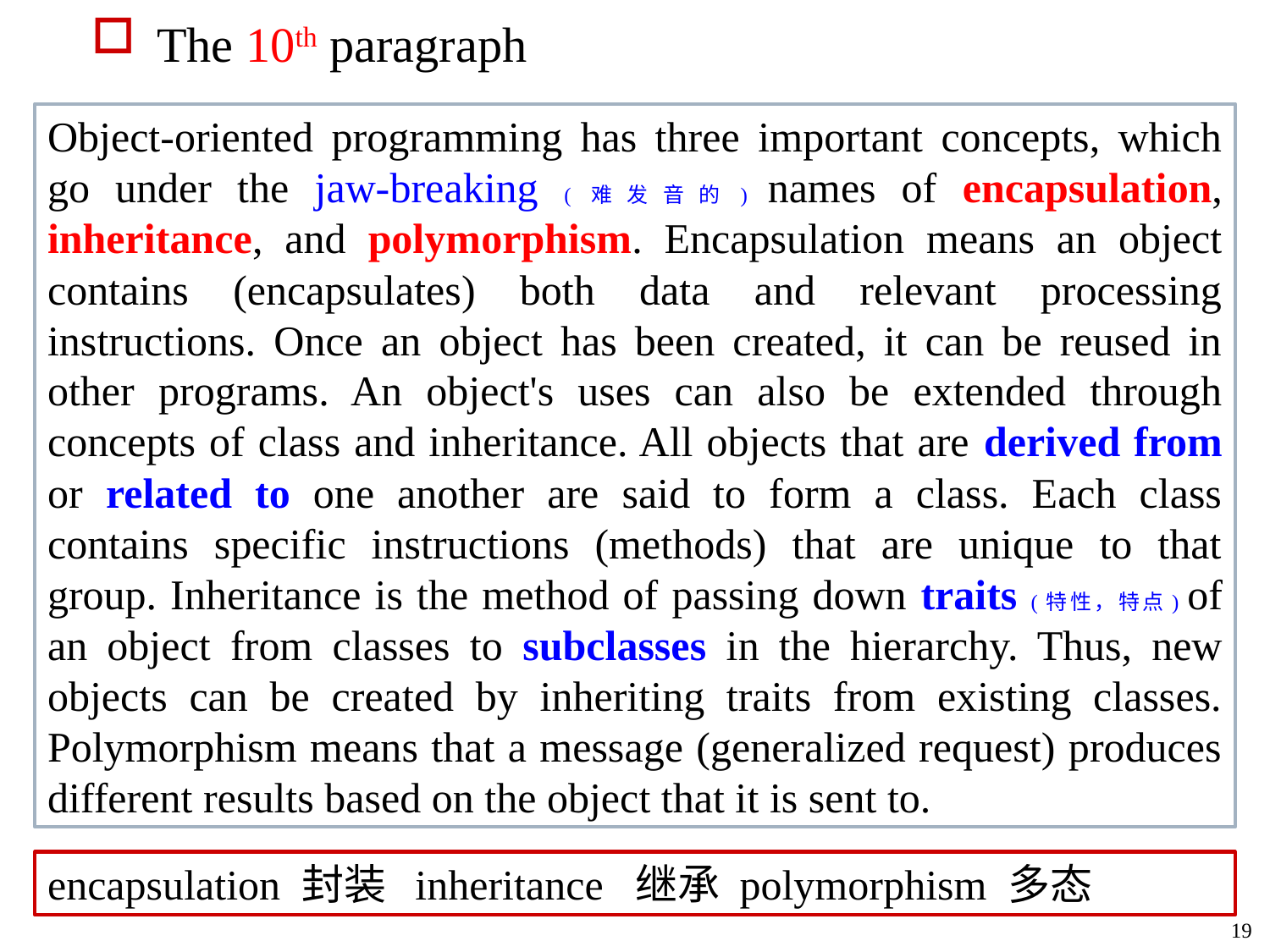

The 10th paragraph
Object-oriented programming has three important concepts, which go under the jaw-breaking (难发音的) names of encapsulation, inheritance, and polymorphism. Encapsulation means an object contains (encapsulates) both data and relevant processing instructions. Once an object has been created, it can be reused in other programs. An object's uses can also be extended through concepts of class and inheritance. All objects that are derived from or related to one another are said to form a class. Each class contains specific instructions (methods) that are unique to that group. Inheritance is the method of passing down traits (特性，特点) of an object from classes to subclasses in the hierarchy. Thus, new objects can be created by inheriting traits from existing classes. Polymorphism means that a message (generalized request) produces different results based on the object that it is sent to.
encapsulation 封装  inheritance  继承 polymorphism 多态
19